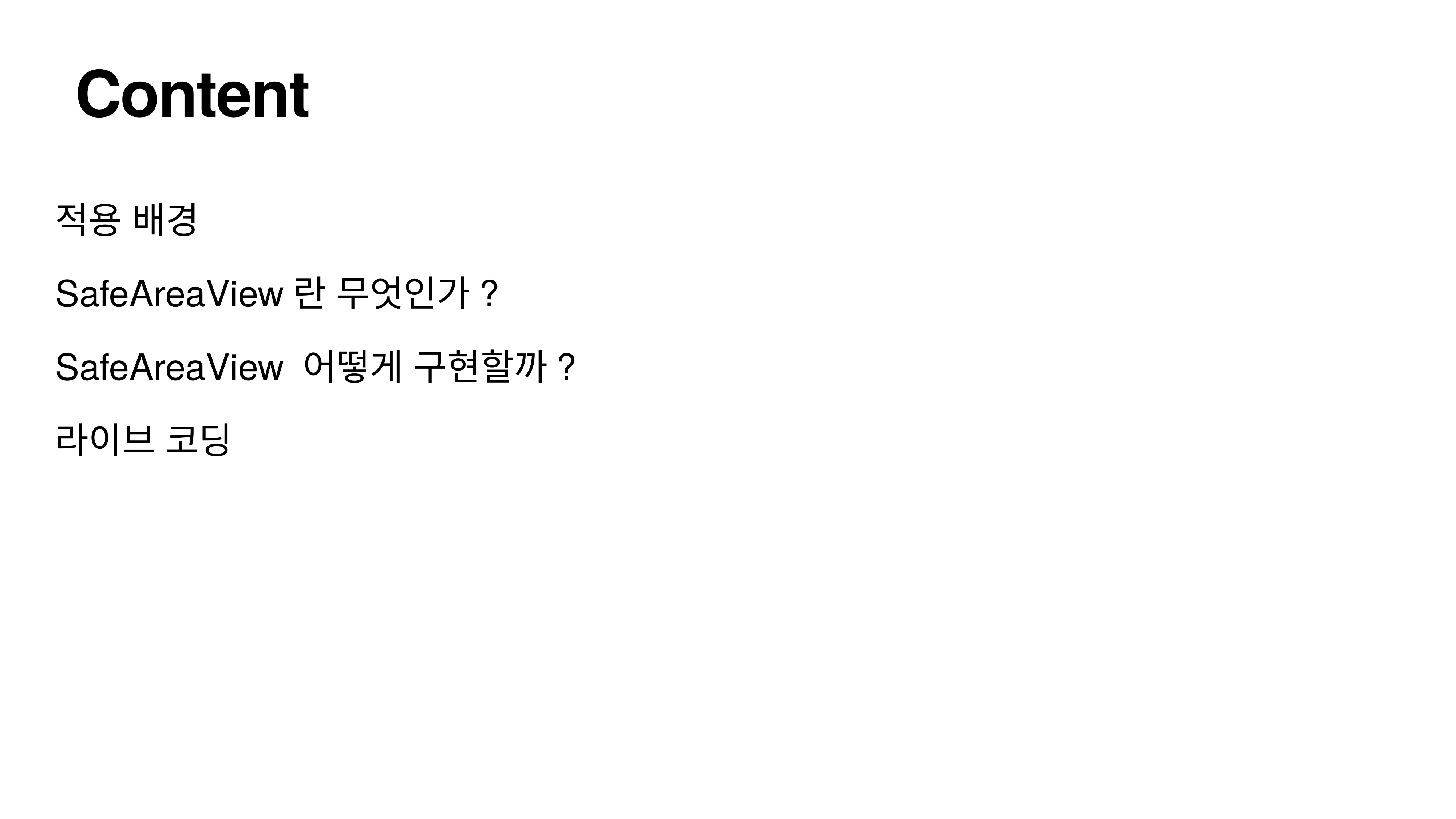

# Content
적용 배경
SafeAreaView란 무엇인가?
SafeAreaView 어떻게 구현할까?
라이브 코딩